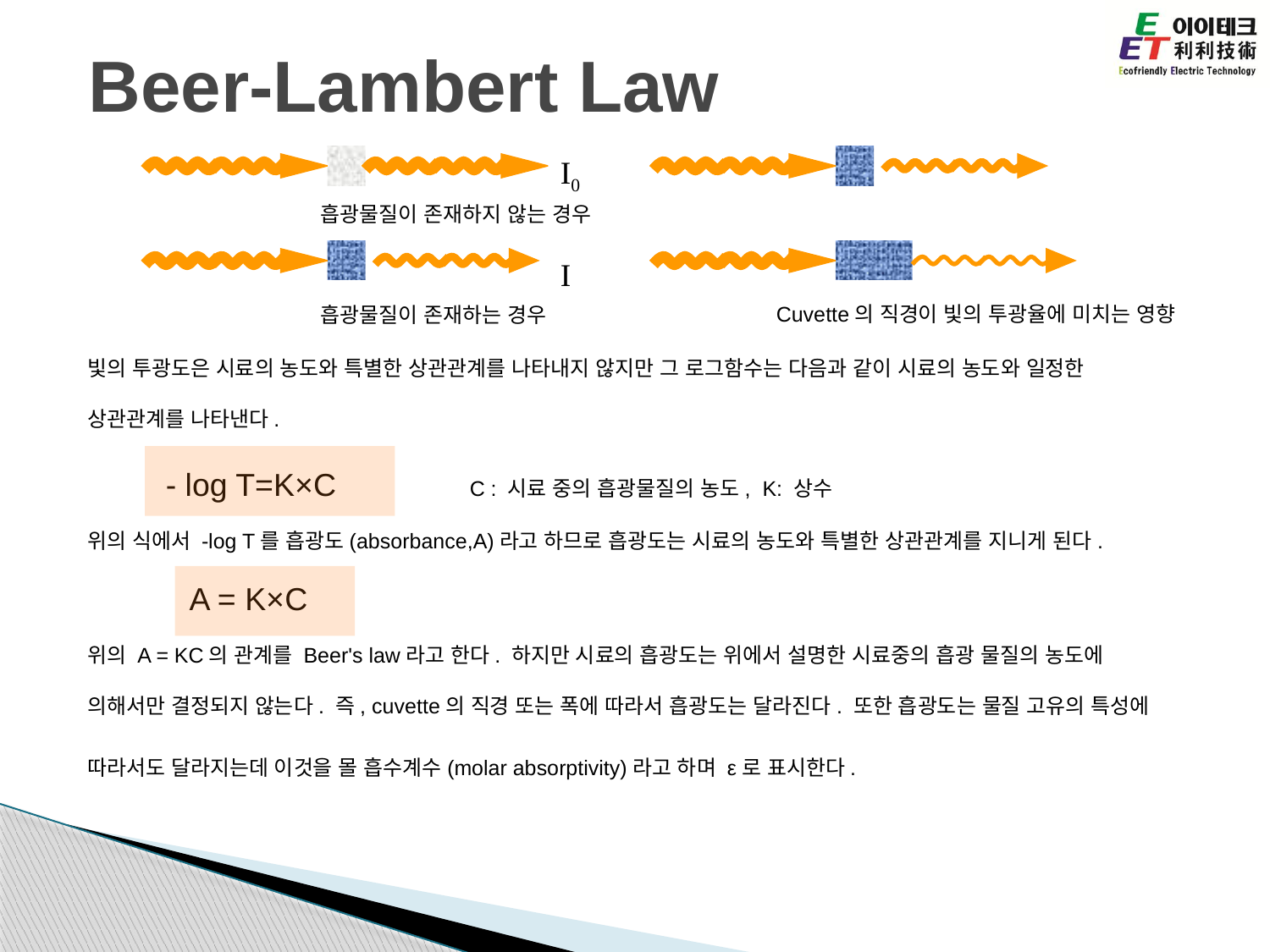

Beer-Lambert Law

I0

흡광물질이 존재하지 않는 경우

I

Cuvette의 직경이 빛의 투광율에 미치는 영향
흡광물질이 존재하는 경우
빛의 투광도은 시료의 농도와 특별한 상관관계를 나타내지 않지만 그 로그함수는 다음과 같이 시료의 농도와 일정한

상관관계를 나타낸다.

          - log T=K×C               C : 시료 중의 흡광물질의 농도,  K: 상수

위의 식에서 -log T를 흡광도(absorbance,A)라고 하므로 흡광도는 시료의 농도와 특별한 상관관계를 지니게 된다.

             A = K×C

위의 A = KC의 관계를 Beer's law라고 한다. 하지만 시료의 흡광도는 위에서 설명한 시료중의 흡광 물질의 농도에

의해서만 결정되지 않는다. 즉, cuvette의 직경 또는 폭에 따라서 흡광도는 달라진다. 또한 흡광도는 물질 고유의 특성에

따라서도 달라지는데 이것을 몰 흡수계수(molar absorptivity)라고 하며 ε로 표시한다.